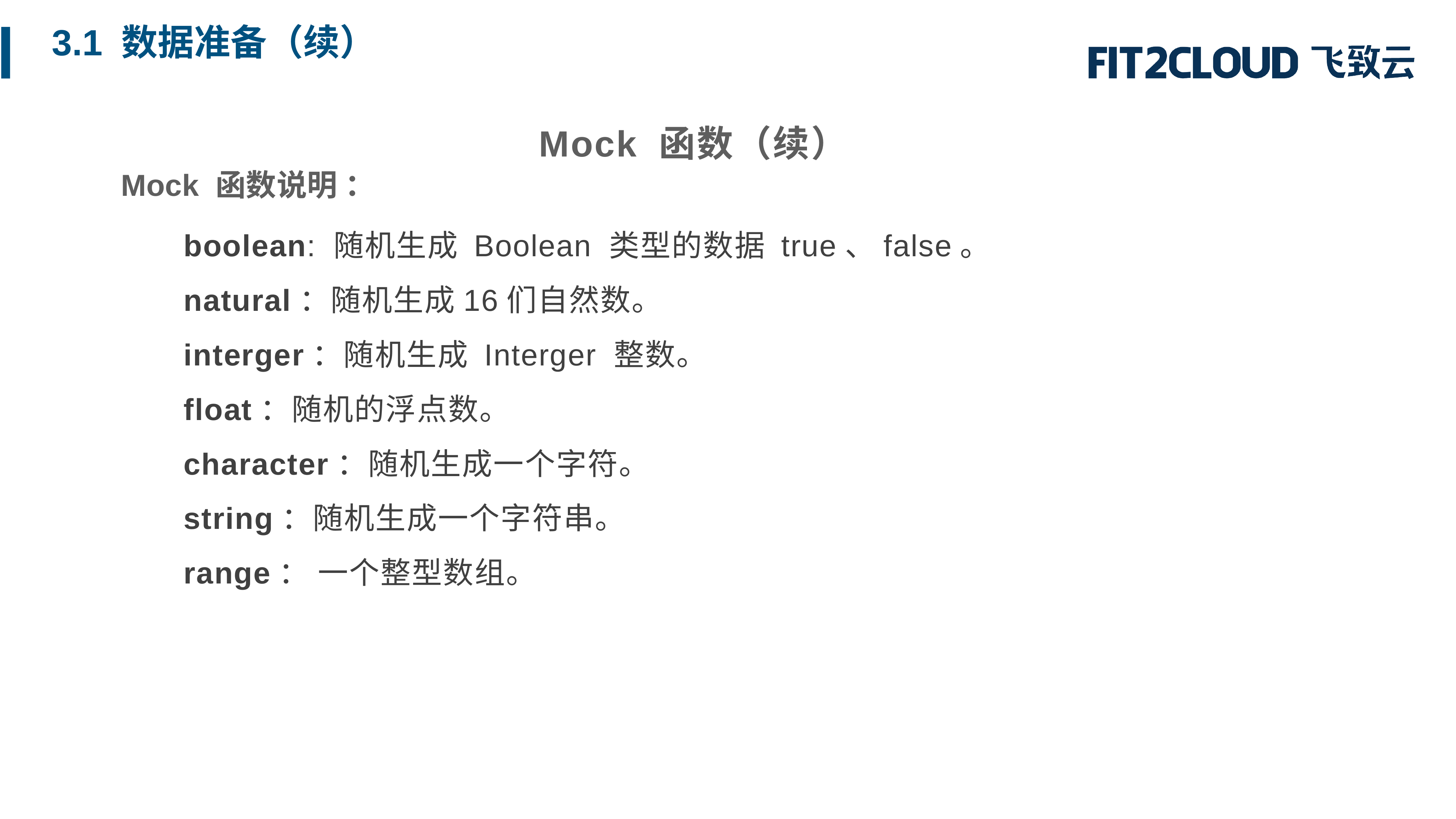

3.1 数据准备（续）

Mock 函数（续）

Mock 函数说明 ：
boolean: 随机生成 Boolean 类型的数据 true、false。
natural：随机生成16们自然数。
interger：随机生成 Interger 整数。
float：随机的浮点数。
character：随机生成一个字符。
string：随机生成一个字符串。
range： 一个整型数组。